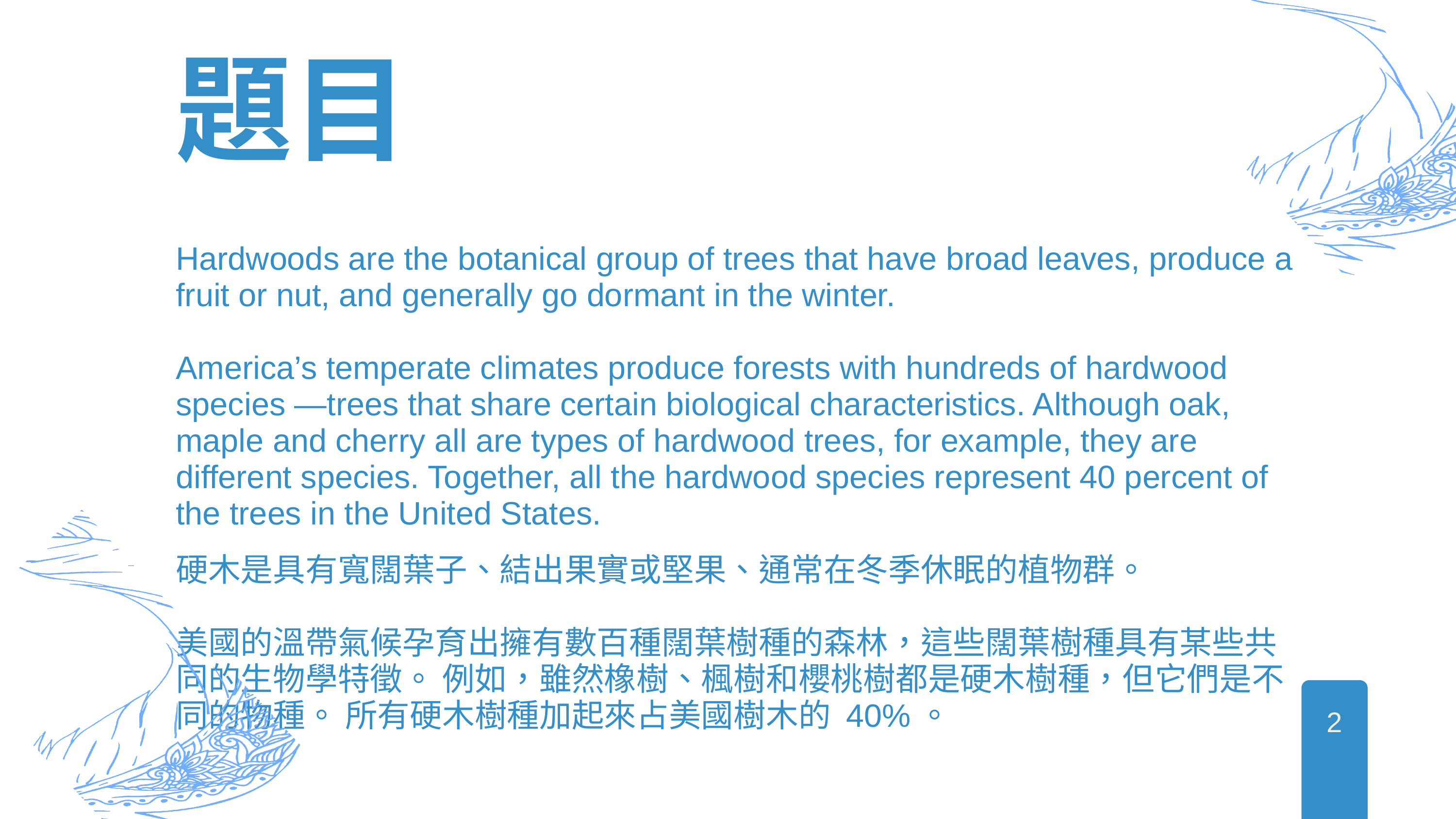

題目
Hardwoods are the botanical group of trees that have broad leaves, produce a fruit or nut, and generally go dormant in the winter.

America’s temperate climates produce forests with hundreds of hardwood species —trees that share certain biological characteristics. Although oak, maple and cherry all are types of hardwood trees, for example, they are different species. Together, all the hardwood species represent 40 percent of the trees in the United States.

硬木是具有寬闊葉子、結出果實或堅果、通常在冬季休眠的植物群。

美國的溫帶氣候孕育出擁有數百種闊葉樹種的森林，這些闊葉樹種具有某些共同的生物學特徵。 例如，雖然橡樹、楓樹和櫻桃樹都是硬木樹種，但它們是不同的物種。 所有硬木樹種加起來占美國樹木的 40%。

2